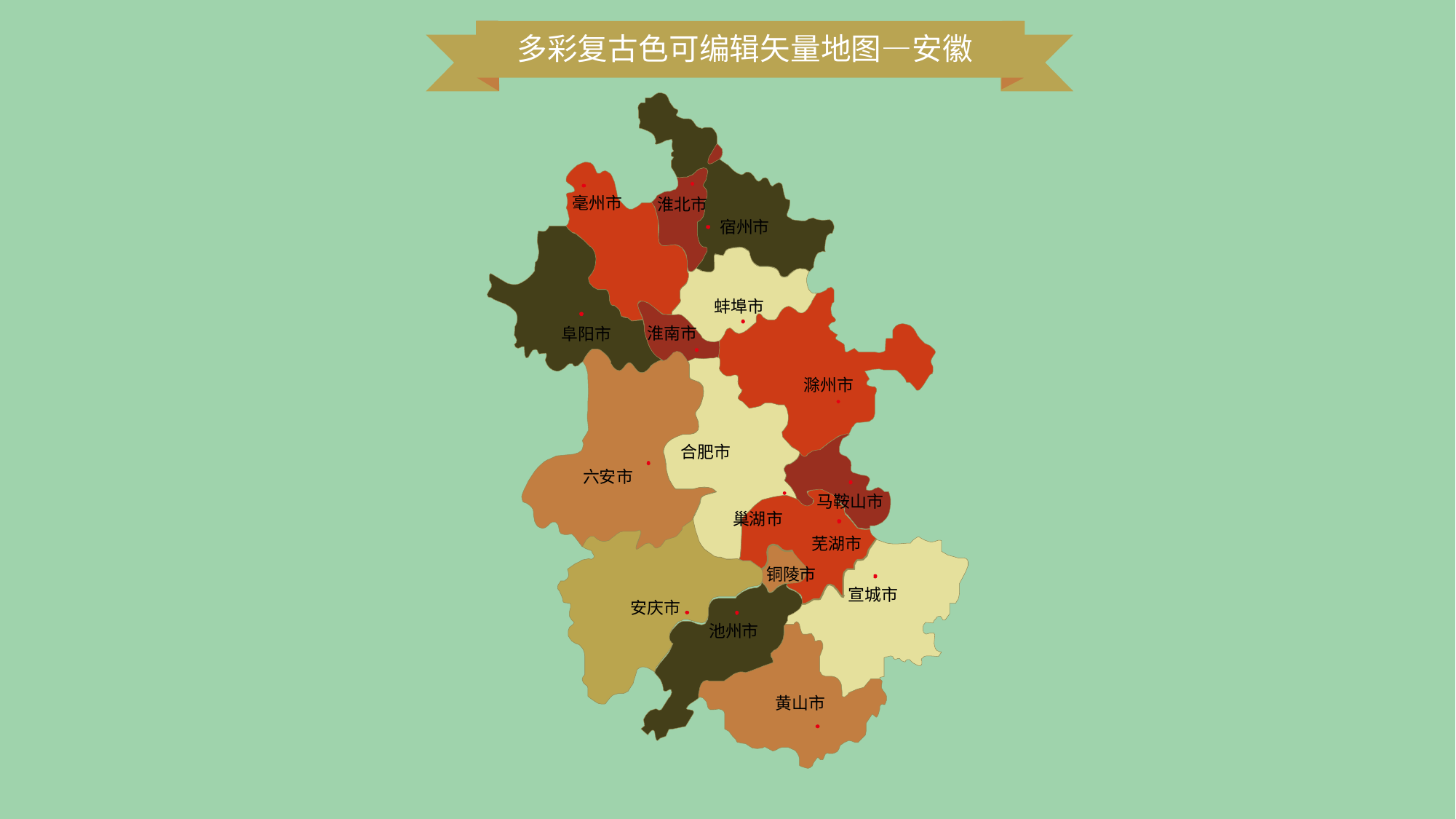

多彩复古色可编辑矢量地图—安徽

毫州市
淮北市
宿州市

蚌埠市

淮南市
阜阳市

滁州市

合肥市

六安市

马鞍山市

巢湖市

芜湖市

铜陵市

宣城市

安庆市

池州市

黄山市